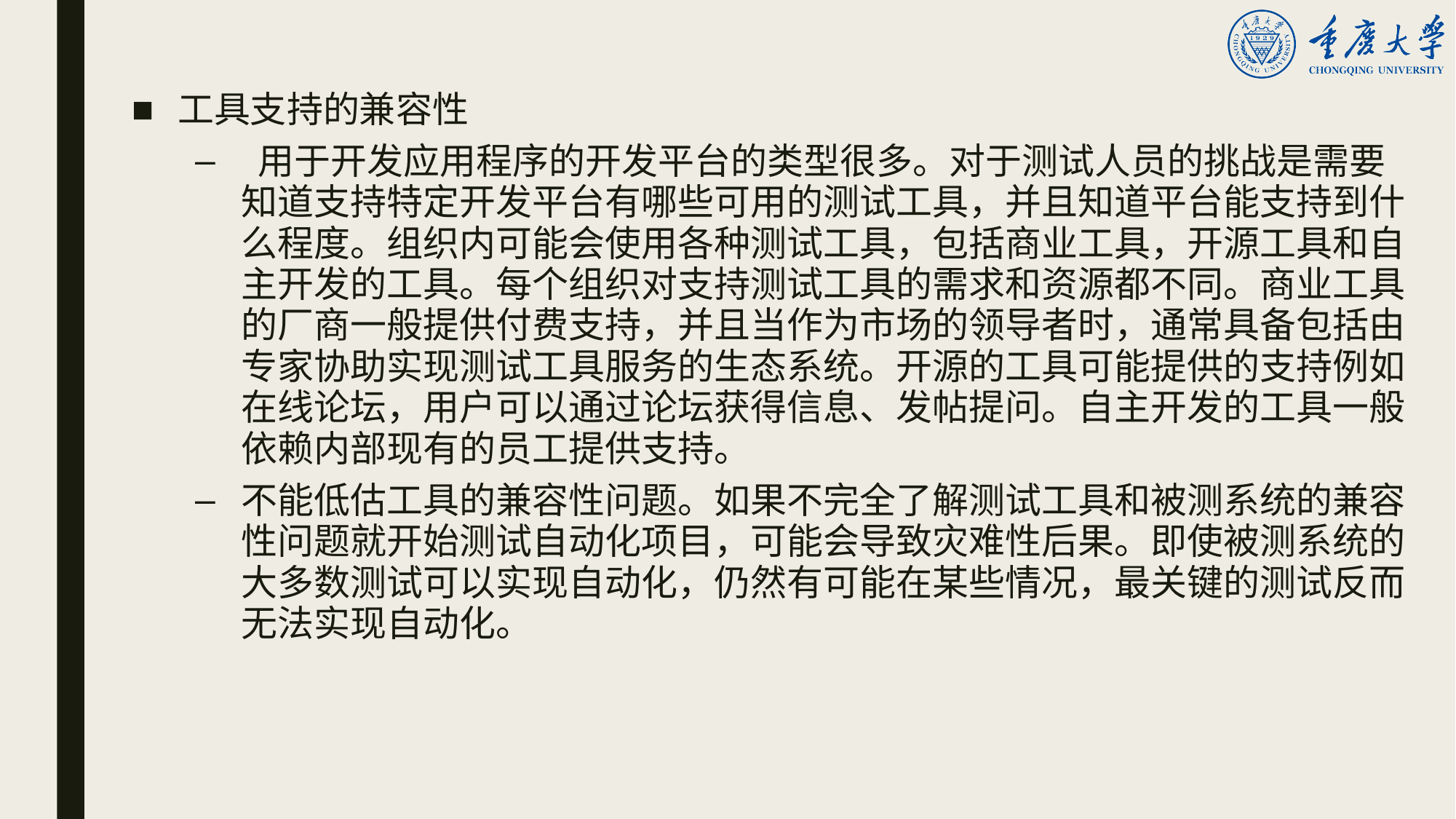

工具支持的兼容性
 用于开发应用程序的开发平台的类型很多。对于测试人员的挑战是需要知道支持特定开发平台有哪些可用的测试工具，并且知道平台能支持到什么程度。组织内可能会使用各种测试工具，包括商业工具，开源工具和自主开发的工具。每个组织对支持测试工具的需求和资源都不同。商业工具的厂商一般提供付费支持，并且当作为市场的领导者时，通常具备包括由专家协助实现测试工具服务的生态系统。开源的工具可能提供的支持例如在线论坛，用户可以通过论坛获得信息、发帖提问。自主开发的工具一般依赖内部现有的员工提供支持。
不能低估工具的兼容性问题。如果不完全了解测试工具和被测系统的兼容性问题就开始测试自动化项目，可能会导致灾难性后果。即使被测系统的大多数测试可以实现自动化，仍然有可能在某些情况，最关键的测试反而无法实现自动化。